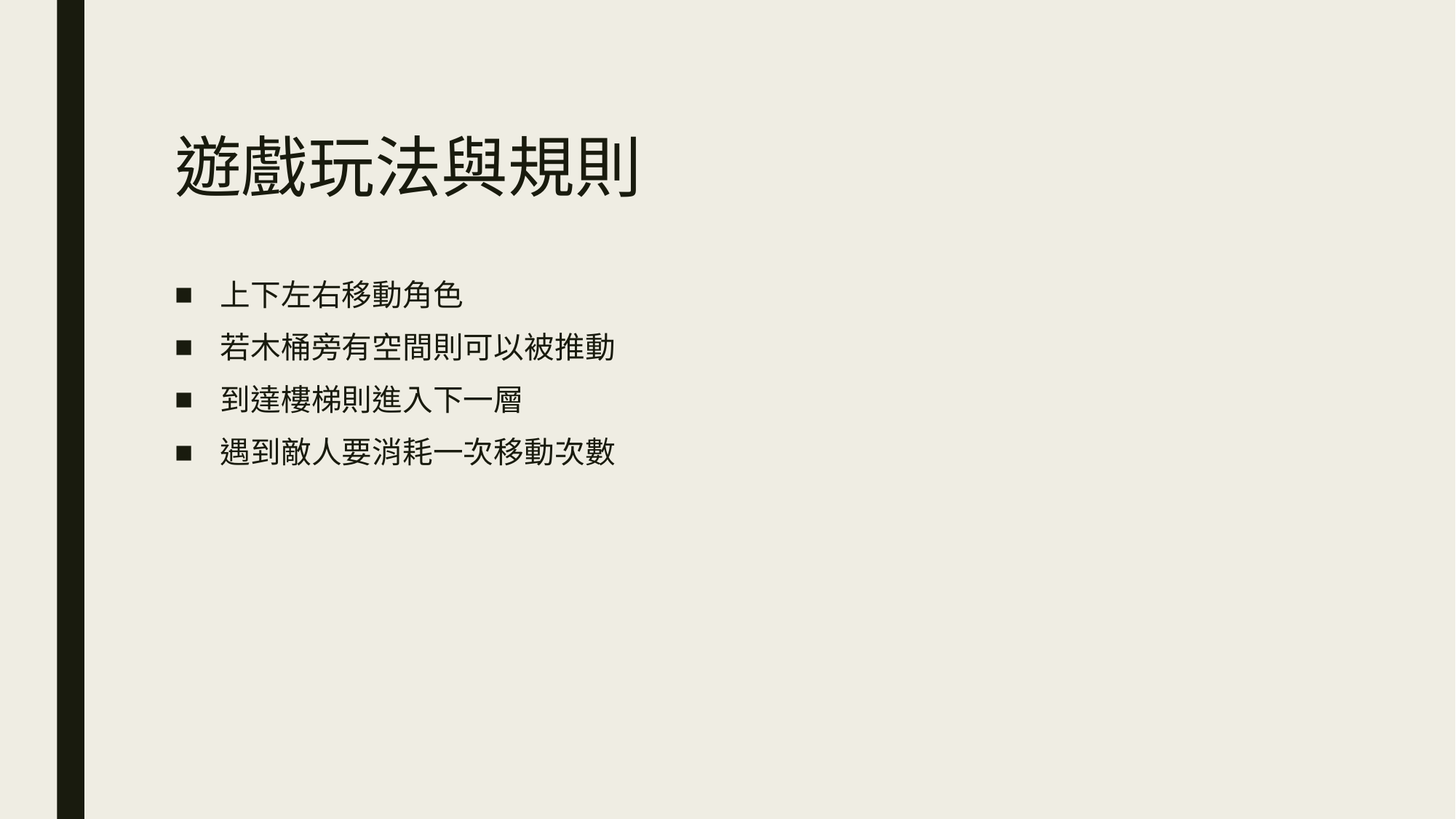

# 遊戲玩法與規則
上下左右移動角色
若木桶旁有空間則可以被推動
到達樓梯則進入下一層
遇到敵人要消耗一次移動次數